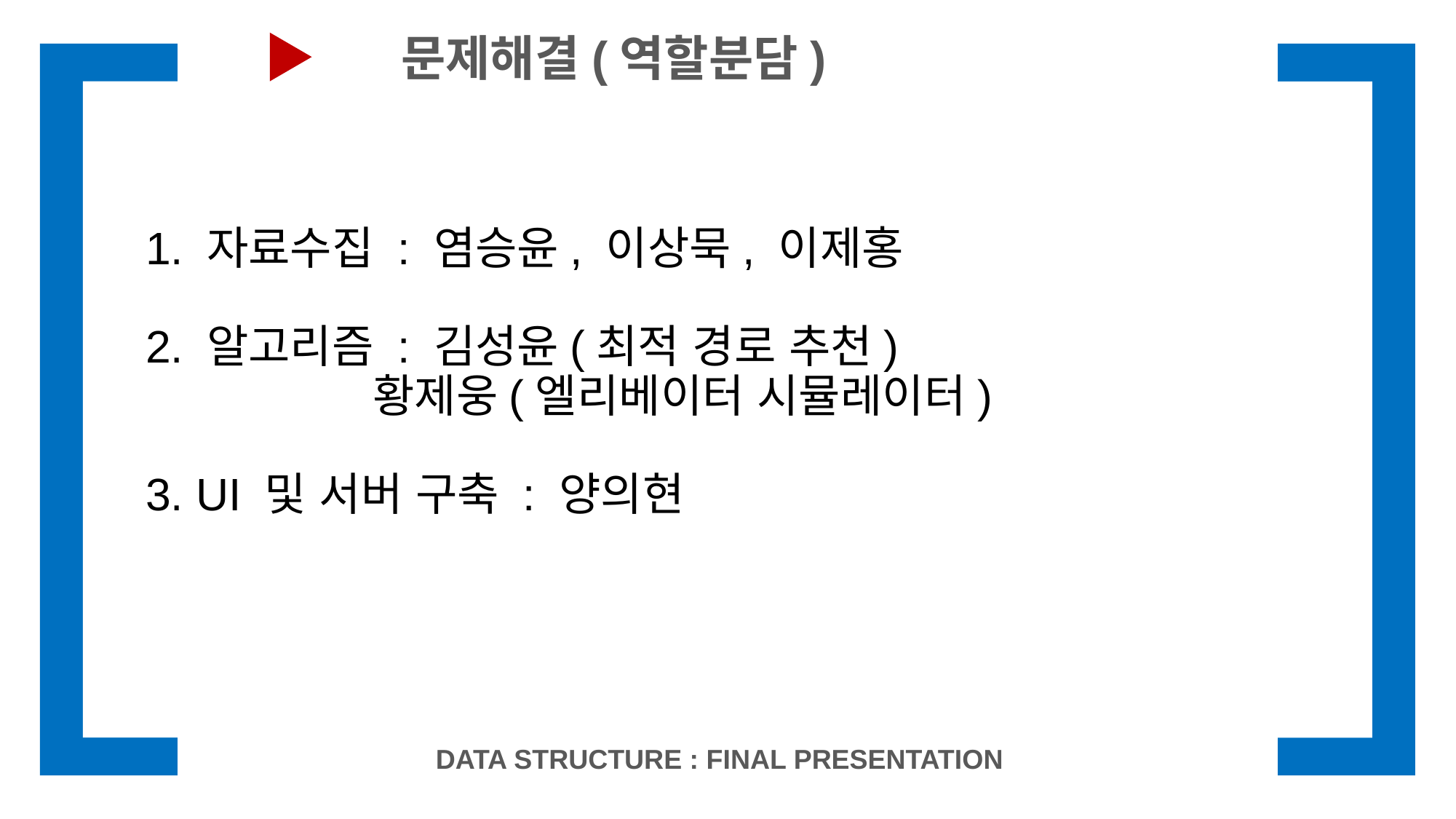

문제해결(역할분담)
1. 자료수집 : 염승윤, 이상묵, 이제홍

2. 알고리즘 : 김성윤(최적 경로 추천)
                 황제웅(엘리베이터 시뮬레이터)

3. UI 및 서버 구축 : 양의현